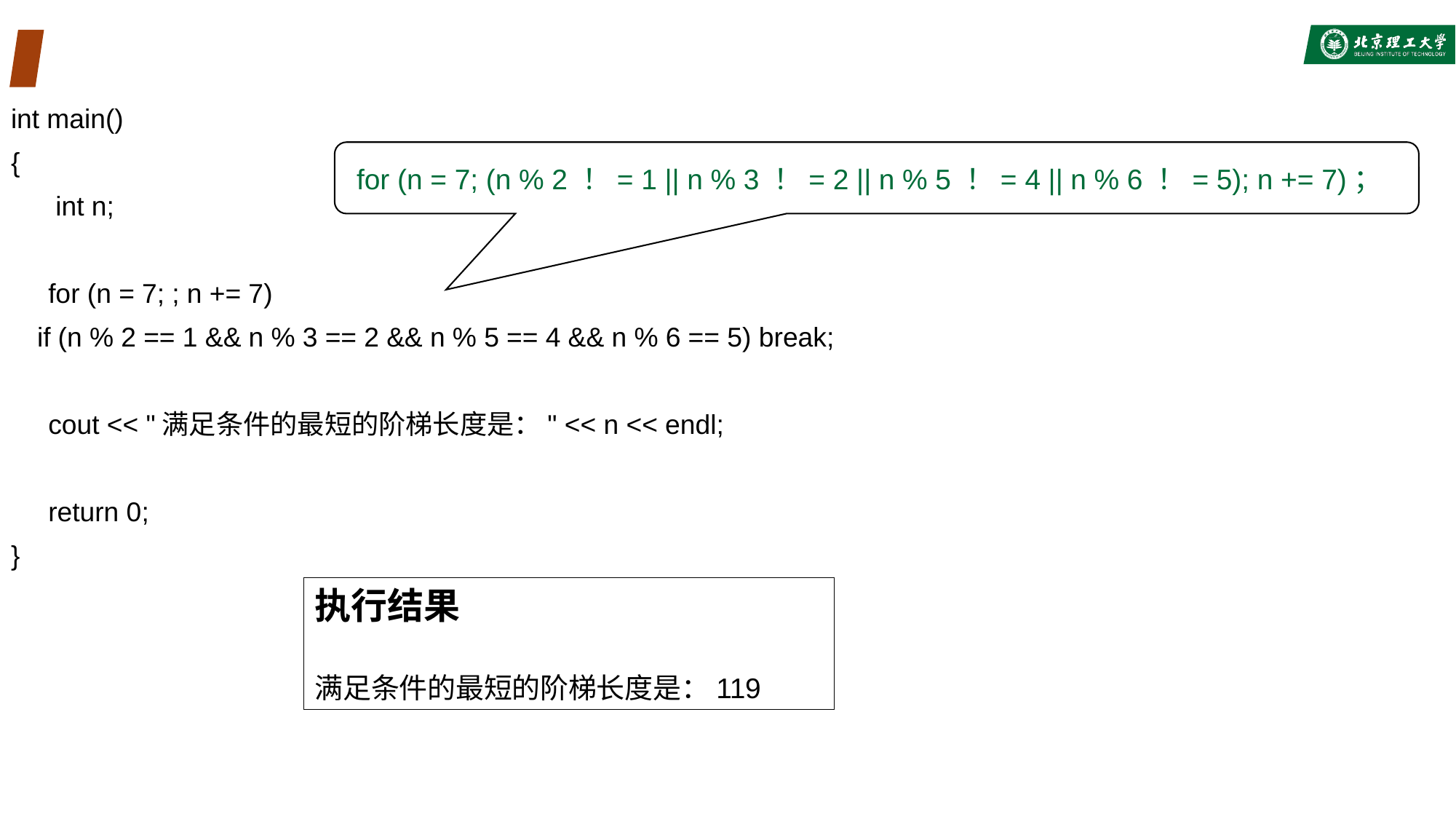

#
int main()
{
      int n;

     for (n = 7; ; n += 7)
		if (n % 2 == 1 && n % 3 == 2 && n % 5 == 4 && n % 6 == 5) break;

     cout << "满足条件的最短的阶梯长度是：" << n << endl;

     return 0;
}
 for (n = 7; (n % 2 ！= 1 || n % 3 ！= 2 || n % 5 ！= 4 || n % 6 ！= 5); n += 7)；

执行结果

满足条件的最短的阶梯长度是：119